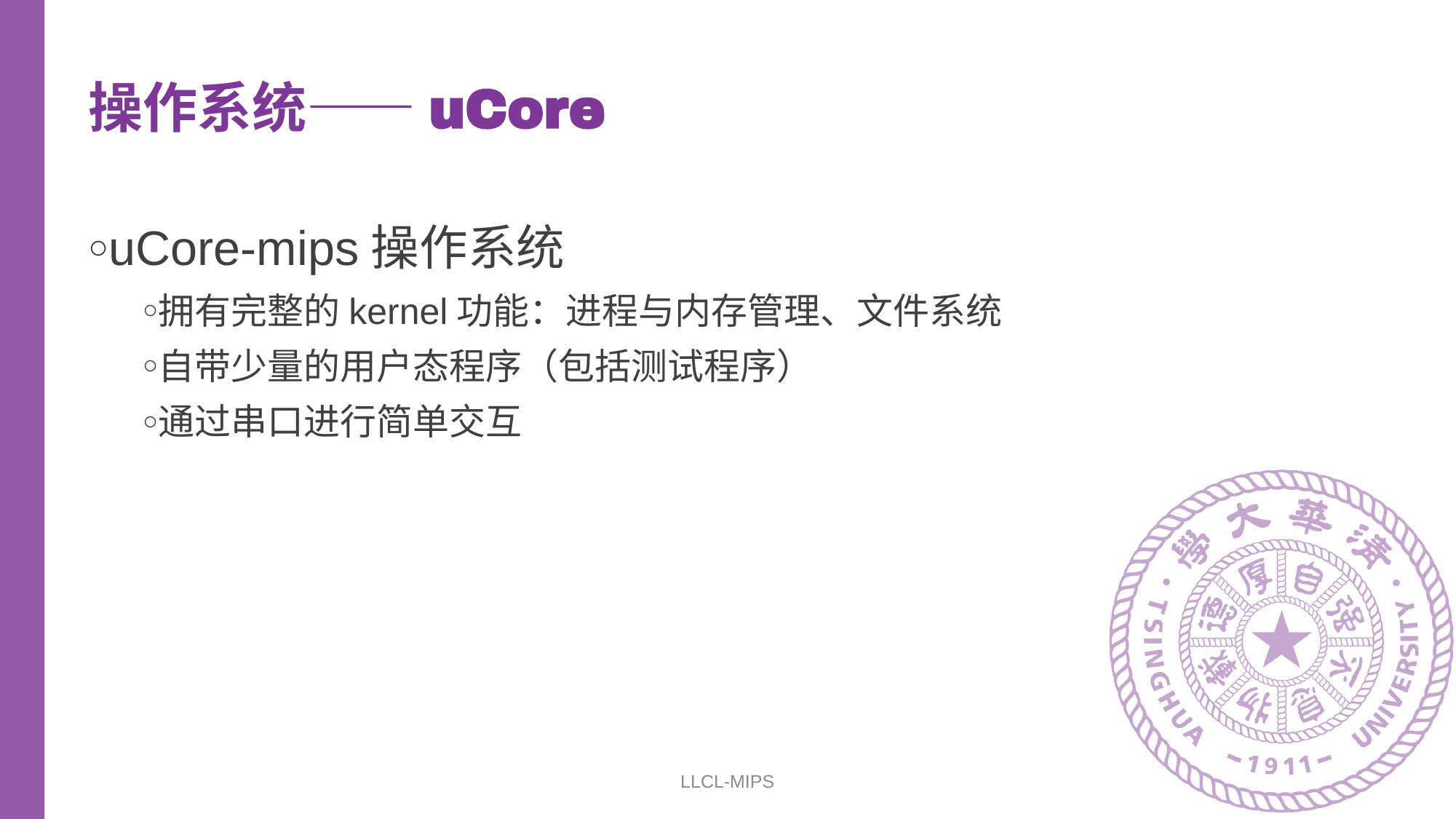

# 操作系统——uCore
uCore-mips操作系统
拥有完整的kernel功能：进程与内存管理、文件系统
自带少量的用户态程序（包括测试程序）
通过串口进行简单交互
LLCL-MIPS
13